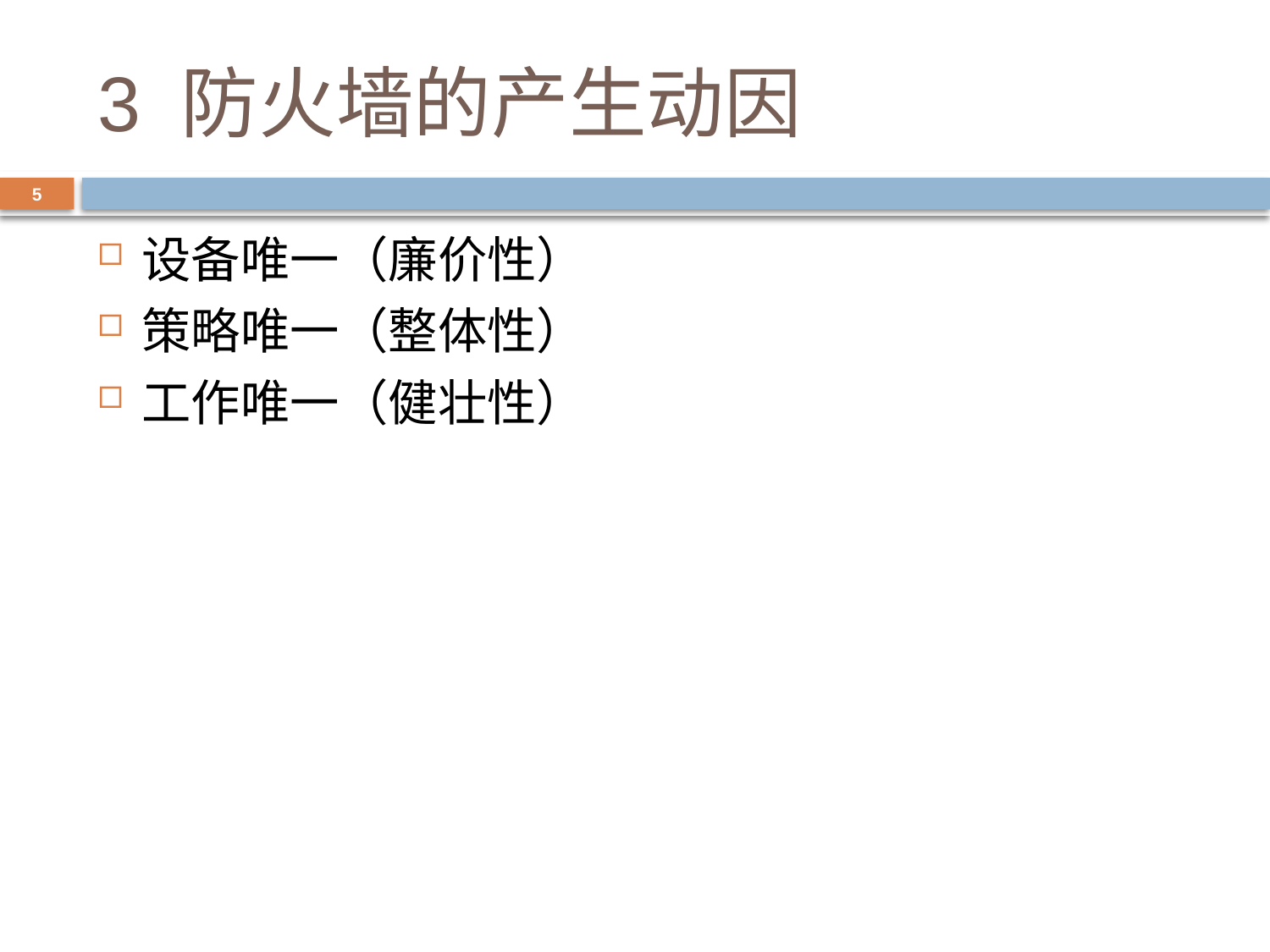

# 3 防火墙的产生动因
5
设备唯一（廉价性）
策略唯一（整体性）
工作唯一（健壮性）